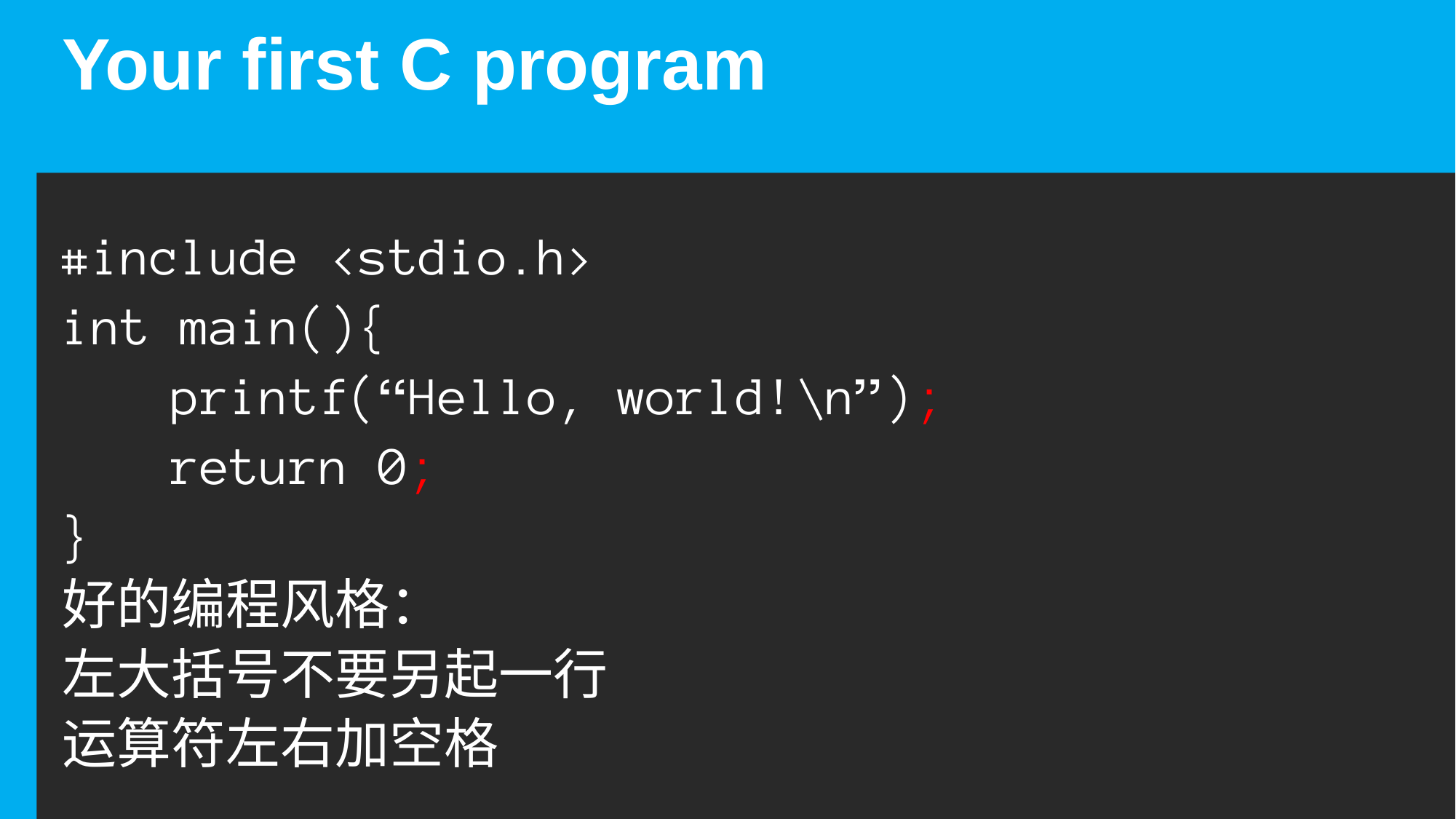

# Your first C program
#include <stdio.h>
int main(){
	printf(“Hello, world!\n”);
	return 0;
}
好的编程风格：
左大括号不要另起一行
运算符左右加空格